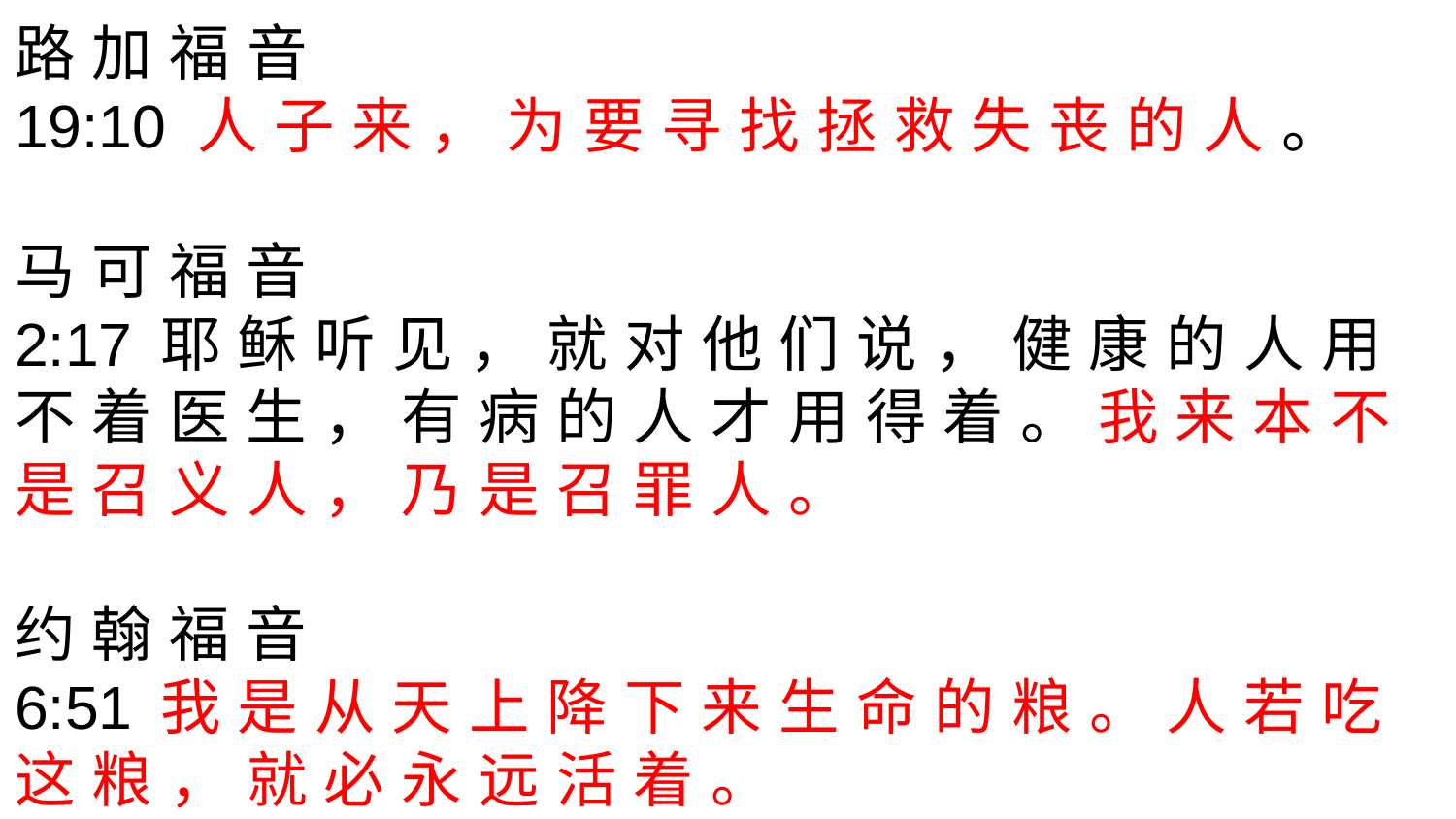

路 加 福 音
19:10 人 子 来 ， 为 要 寻 找 拯 救 失 丧 的 人 。

马 可 福 音
2:17	耶 稣 听 见 ， 就 对 他 们 说 ， 健 康 的 人 用 不 着 医 生 ， 有 病 的 人 才 用 得 着 。 我 来 本 不 是 召 义 人 ， 乃 是 召 罪 人 。

约 翰 福 音
6:51	我 是 从 天 上 降 下 来 生 命 的 粮 。 人 若 吃 这 粮 ， 就 必 永 远 活 着 。